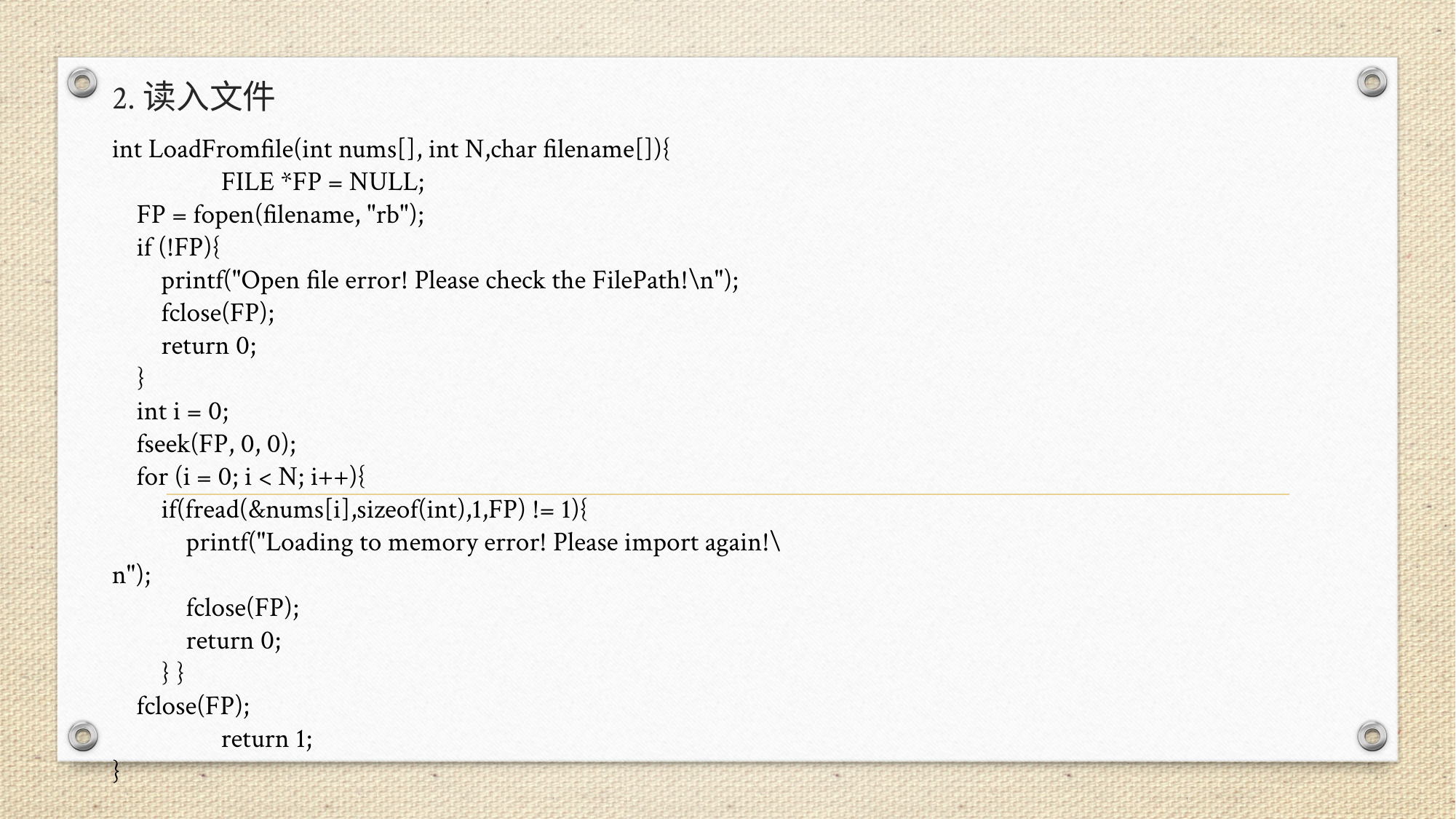

# 2.读入文件
int LoadFromfile(int nums[], int N,char filename[]){
	FILE *FP = NULL;
    FP = fopen(filename, "rb");
    if (!FP){
        printf("Open file error! Please check the FilePath!\n");
        fclose(FP);
        return 0;
    }
    int i = 0;
    fseek(FP, 0, 0);
    for (i = 0; i < N; i++){
        if(fread(&nums[i],sizeof(int),1,FP) != 1){
            printf("Loading to memory error! Please import again!\n");
            fclose(FP);
            return 0;
        } }
    fclose(FP);
	return 1;
}